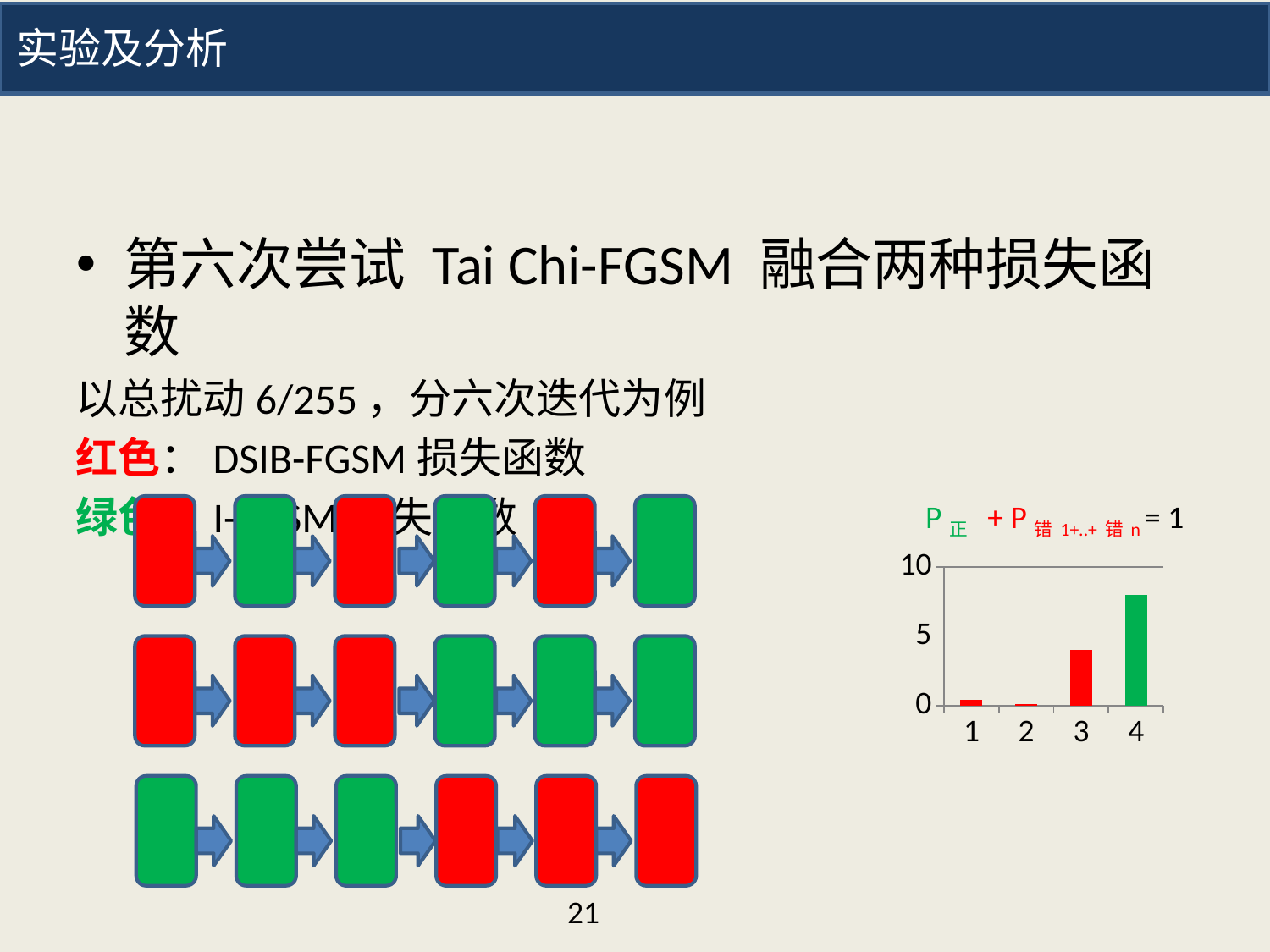

实验及分析
第六次尝试 Tai Chi-FGSM 融合两种损失函数
以总扰动6/255，分六次迭代为例
红色：DSIB-FGSM损失函数
绿色：I-FGSM损失函数

### Chart

| Category | 系列 1 |
|---|---|
| 1 | 0.4 |
| 2 | 0.1 |
| 3 | 4.0 |
| 4 | 8.0 |
P正   + P错1+..+错n = 1

21